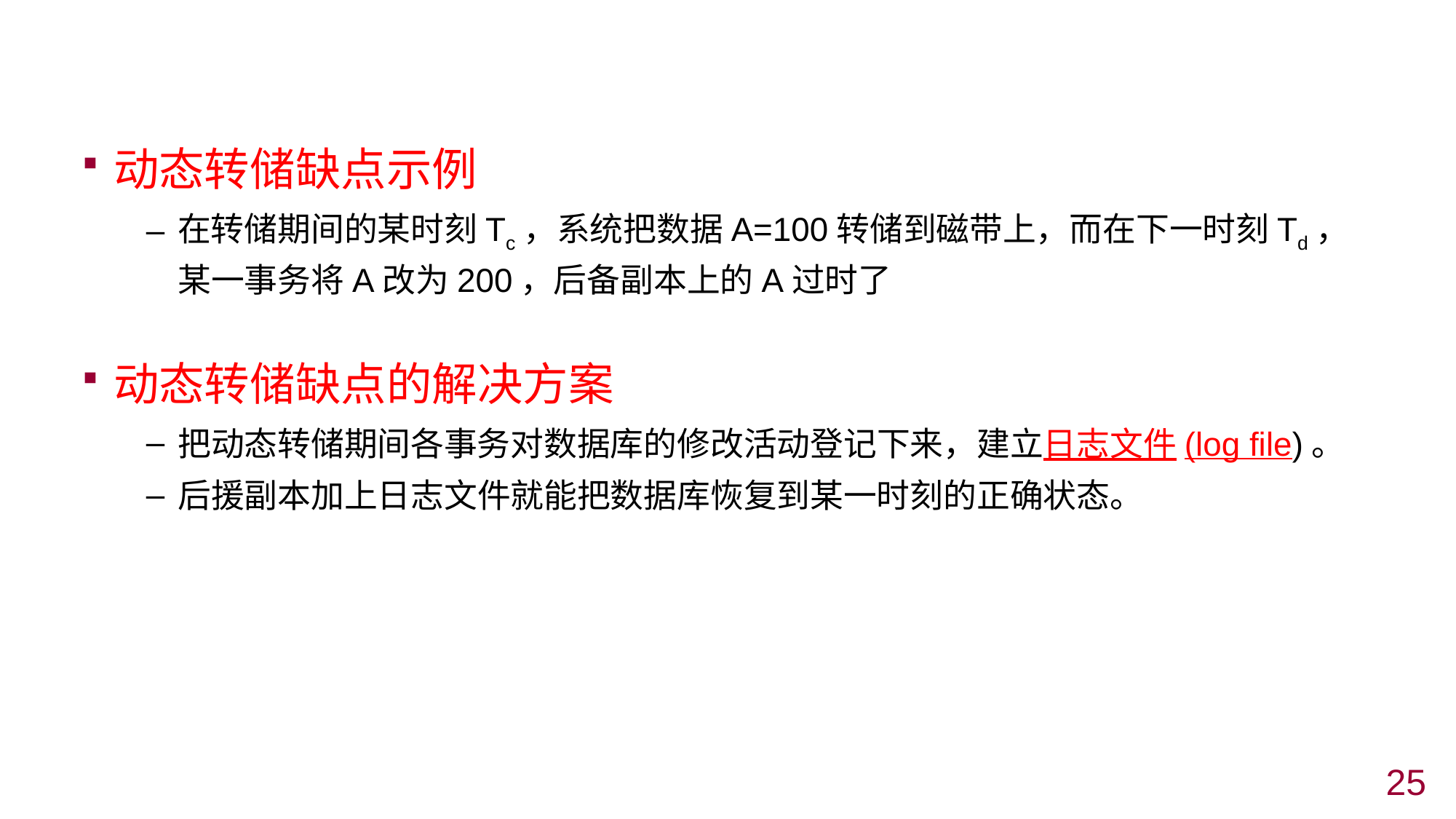

#
动态转储缺点示例
在转储期间的某时刻Tc，系统把数据A=100转储到磁带上，而在下一时刻Td，某一事务将A改为200，后备副本上的A过时了

动态转储缺点的解决方案
把动态转储期间各事务对数据库的修改活动登记下来，建立日志文件(log file)。
后援副本加上日志文件就能把数据库恢复到某一时刻的正确状态。
25